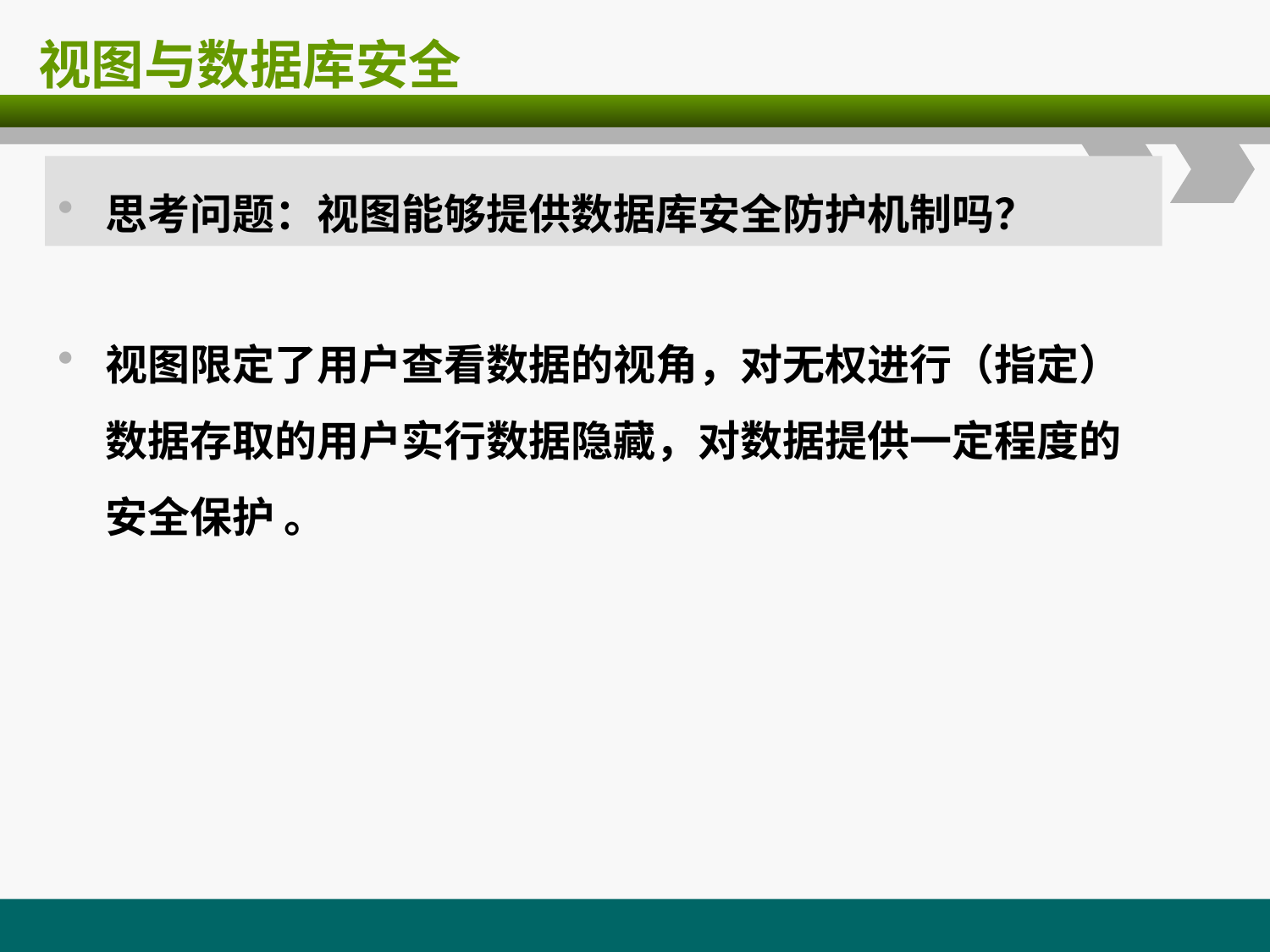

# 视图与数据库安全
思考问题：视图能够提供数据库安全防护机制吗？
视图限定了用户查看数据的视角，对无权进行（指定）数据存取的用户实行数据隐藏，对数据提供一定程度的安全保护 。